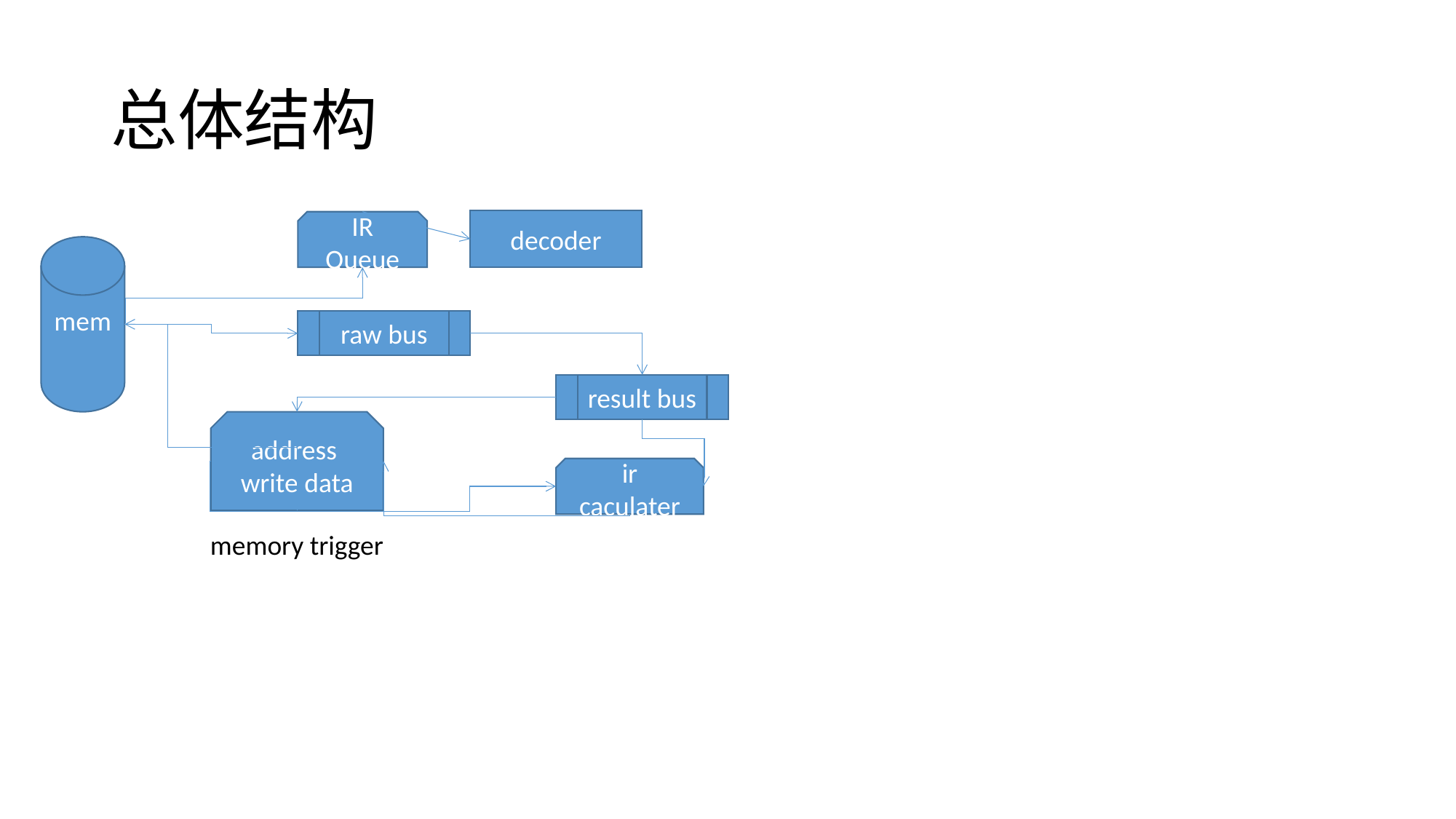

# 总体结构
decoder
IR
Queue
mem
raw bus
result bus
address
write data
ir
caculater
memory trigger